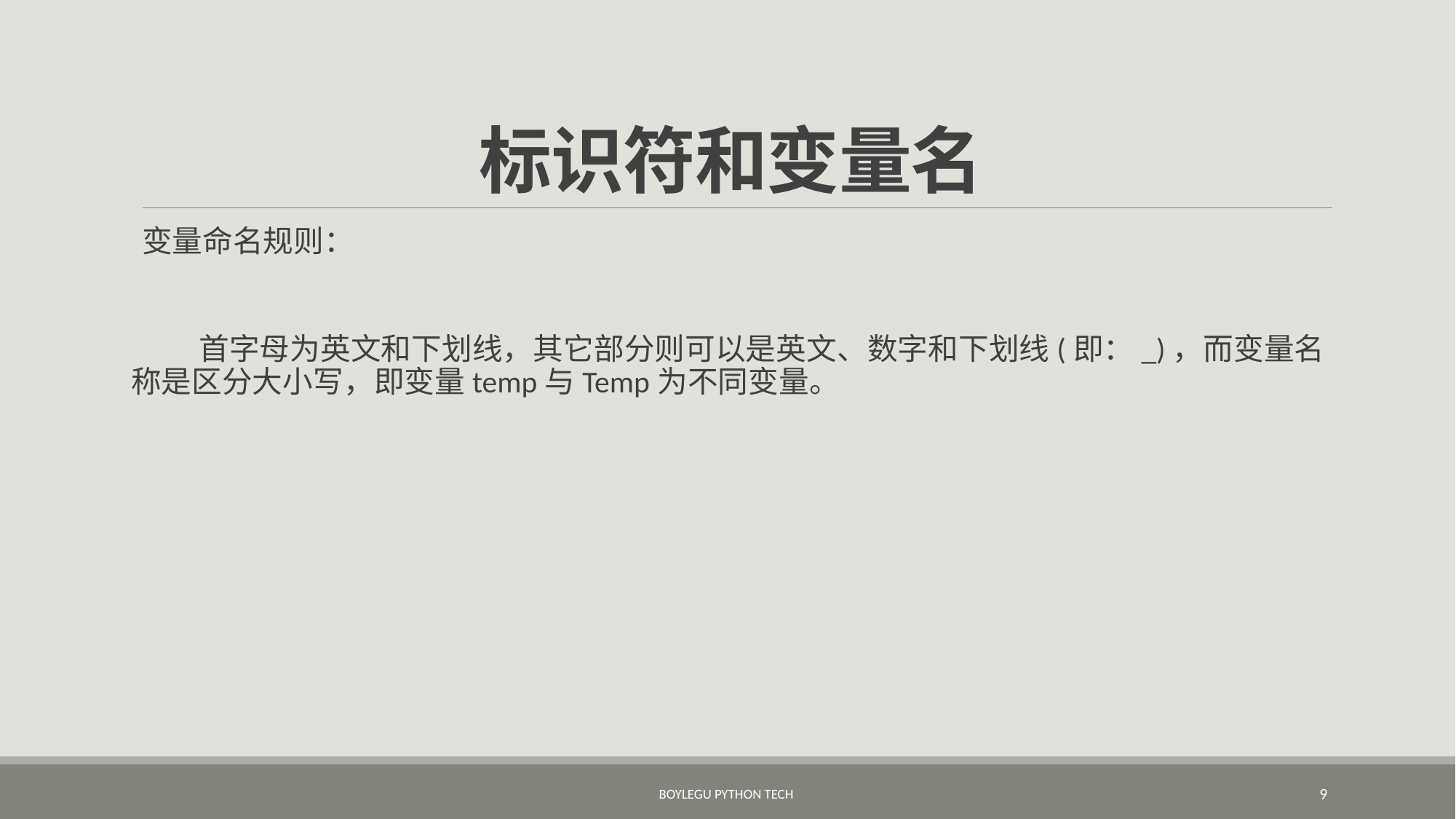

# 标识符和变量名
变量命名规则：

         首字母为英文和下划线，其它部分则可以是英文、数字和下划线(即：_)，而变量名称是区分大小写，即变量temp与Temp为不同变量。

BoyleGu Python Tech
9